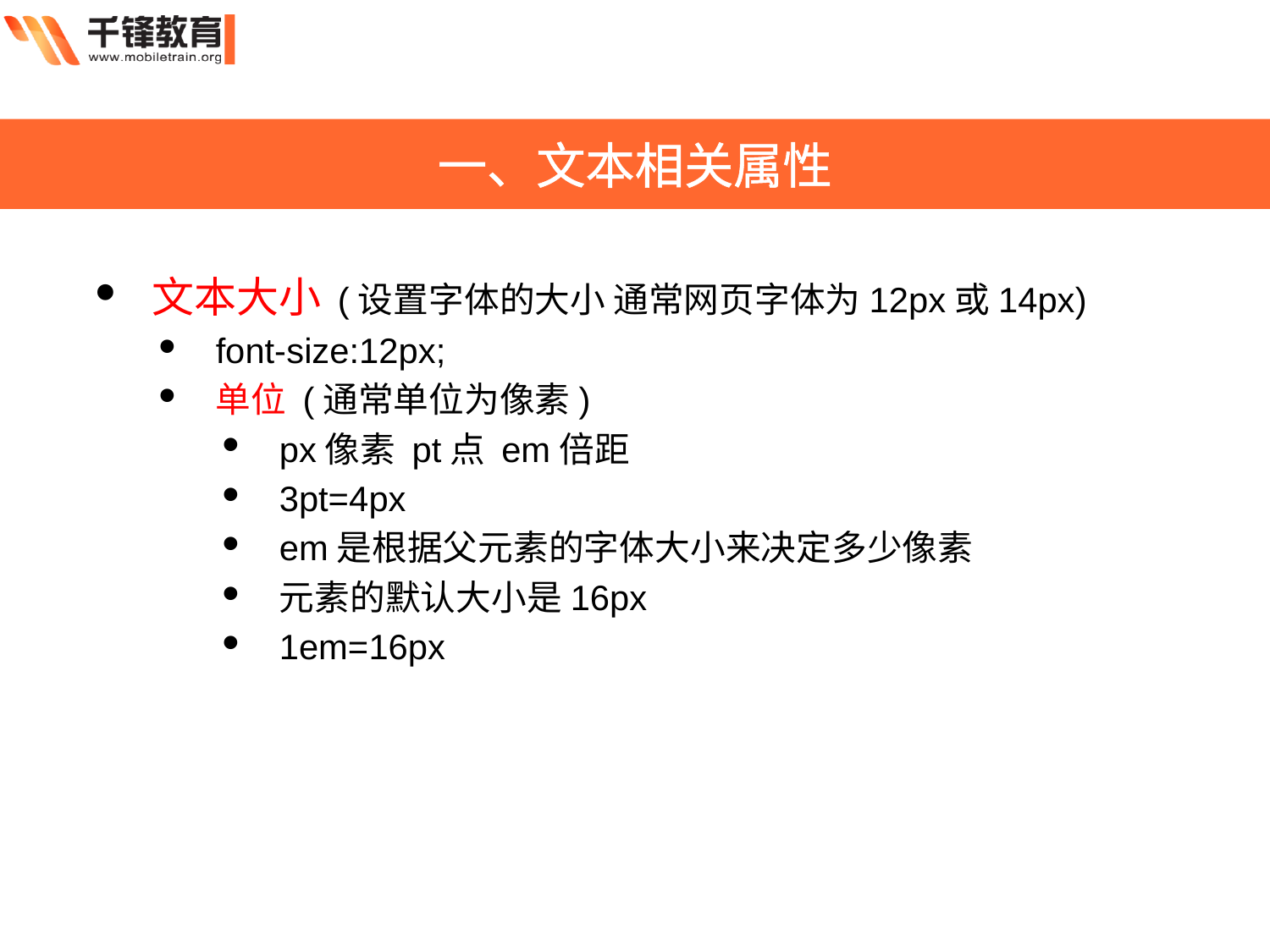

一、文本相关属性
文本大小 (设置字体的大小 通常网页字体为12px或14px)
font-size:12px;
单位 (通常单位为像素)
px像素 pt点 em倍距
3pt=4px
em是根据父元素的字体大小来决定多少像素
元素的默认大小是16px
1em=16px